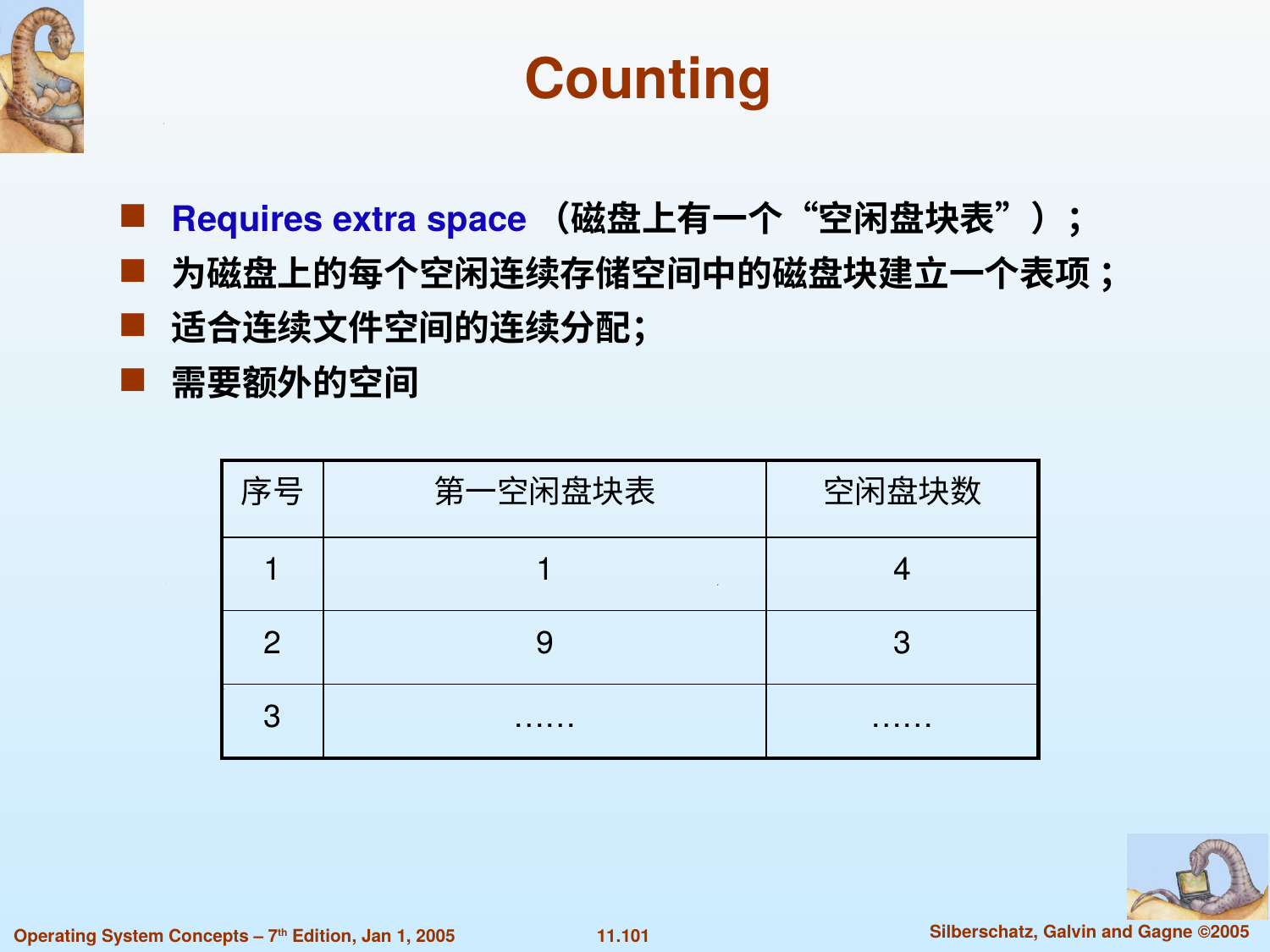

Counting
Requires extra space（磁盘上有一个“空闲盘块表”）；
为磁盘上的每个空闲连续存储空间中的磁盘块建立一个表项 ；
适合连续文件空间的连续分配；
需要额外的空间

| 序号 | 第一空闲盘块表 | 空闲盘块数 |
| --- | --- | --- |
| 1 | 1 | 4 |
| 2 | 9 | 3 |
| 3 | …… | …… |